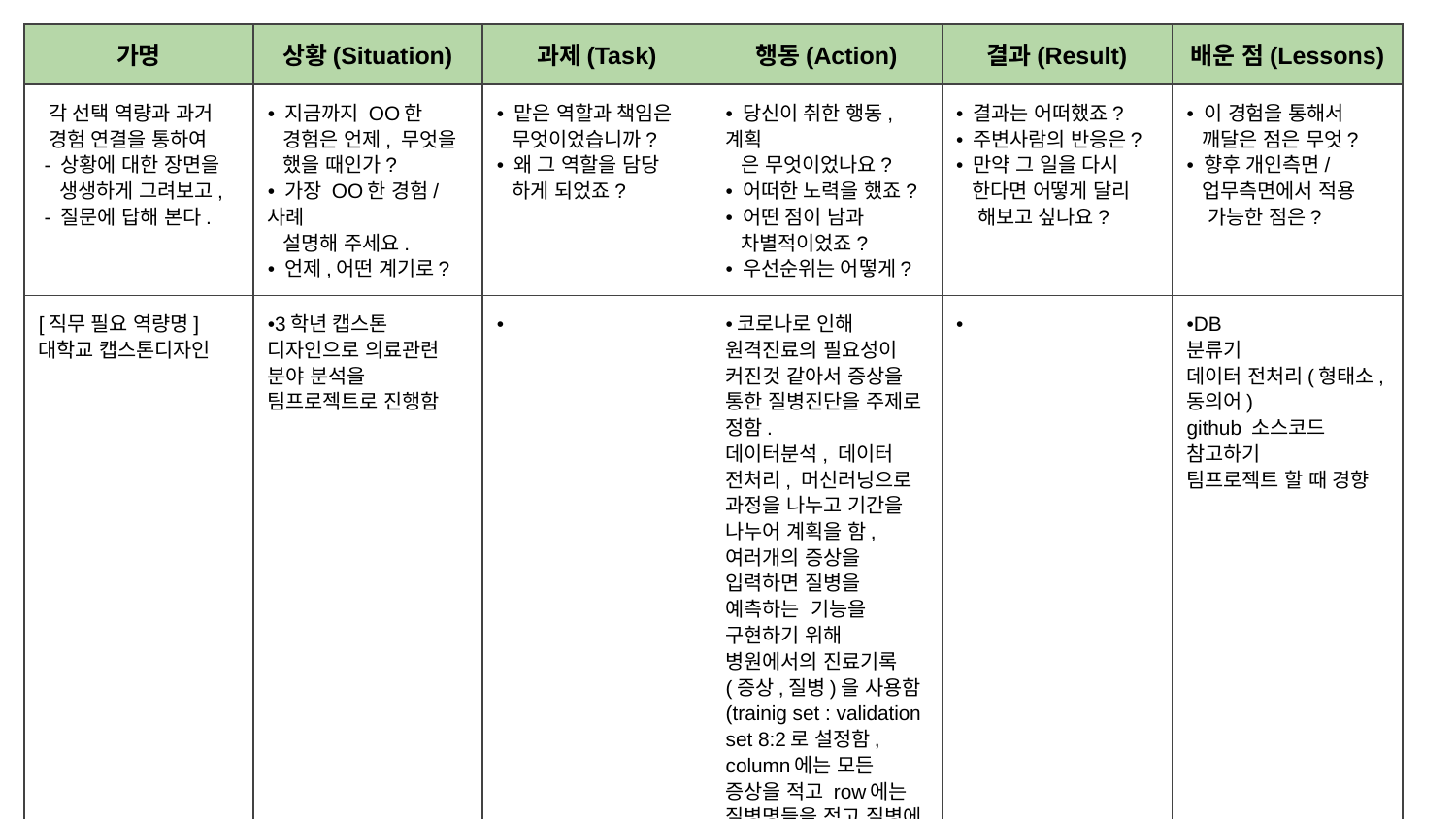

| 가명 | 상황(Situation) | 과제(Task) | 행동(Action) | 결과(Result) | 배운 점(Lessons) |
| --- | --- | --- | --- | --- | --- |
| 각 선택 역량과 과거 경험 연결을 통하여 - 상황에 대한 장면을 생생하게 그려보고, - 질문에 답해 본다. | • 지금까지 OO한 경험은 언제, 무엇을 했을 때인가? • 가장 OO한 경험/사례 설명해 주세요. • 언제,어떤 계기로? | • 맡은 역할과 책임은 무엇이었습니까? • 왜 그 역할을 담당 하게 되었죠? | • 당신이 취한 행동,계획 은 무엇이었나요? • 어떠한 노력을 했죠? • 어떤 점이 남과 차별적이었죠? • 우선순위는 어떻게? | • 결과는 어떠했죠? • 주변사람의 반응은? • 만약 그 일을 다시 한다면 어떻게 달리 해보고 싶나요? | • 이 경험을 통해서 깨달은 점은 무엇? • 향후 개인측면/ 업무측면에서 적용 가능한 점은? |
| [직무 필요 역량명] 대학교 캡스톤디자인 | •3학년 캡스톤 디자인으로 의료관련 분야 분석을 팀프로젝트로 진행함 | • | •코로나로 인해 원격진료의 필요성이 커진것 같아서 증상을 통한 질병진단을 주제로 정함. 데이터분석, 데이터 전처리, 머신러닝으로 과정을 나누고 기간을 나누어 계획을 함, 여러개의 증상을 입력하면 질병을 예측하는 기능을 구현하기 위해 병원에서의 진료기록(증상,질병)을 사용함(trainig set : validation set 8:2로 설정함, column에는 모든 증상을 적고 row에는 질병명들을 적고 질병에 해당 질병이 있으면 1, 없으면 0으로 설정 ), 데이터 전처리는 python을 사용함(형태소, 동의어 처리) github에서 의사결정나무 분류기를 참고하여 머신러닝 코드 작성 -> 질병 학습을 어떻게 했는지? 분류 기준은 어떻게? 자료는 어디서 가져왔는지 등 조금 더 자세하게 작성해주세요^^ | • | •DB 분류기 데이터 전처리(형태소, 동의어) github 소스코드 참고하기 팀프로젝트 할 때 경향 |
| [직무 필요 역량명] DB엔지니어링 | SQL을 바탕으로 DB 설계를 시도함 | DB 모델 학습, 구성요소 학습, DB 설계절차 학습, DBMS 학습 | ER Model 과 relational model 학습, 구성요소인 entity, relation에 대해 학습, DBMS을 사용하여 설계절차 대로 설계해봄(E-R model로 개체,속성,관계 설정 후 relational model로 변경) |  | DB 모델, 구성요소, 설계절차, DBMS |
| [직무 필요 역량명] |  |  |  |  |  |